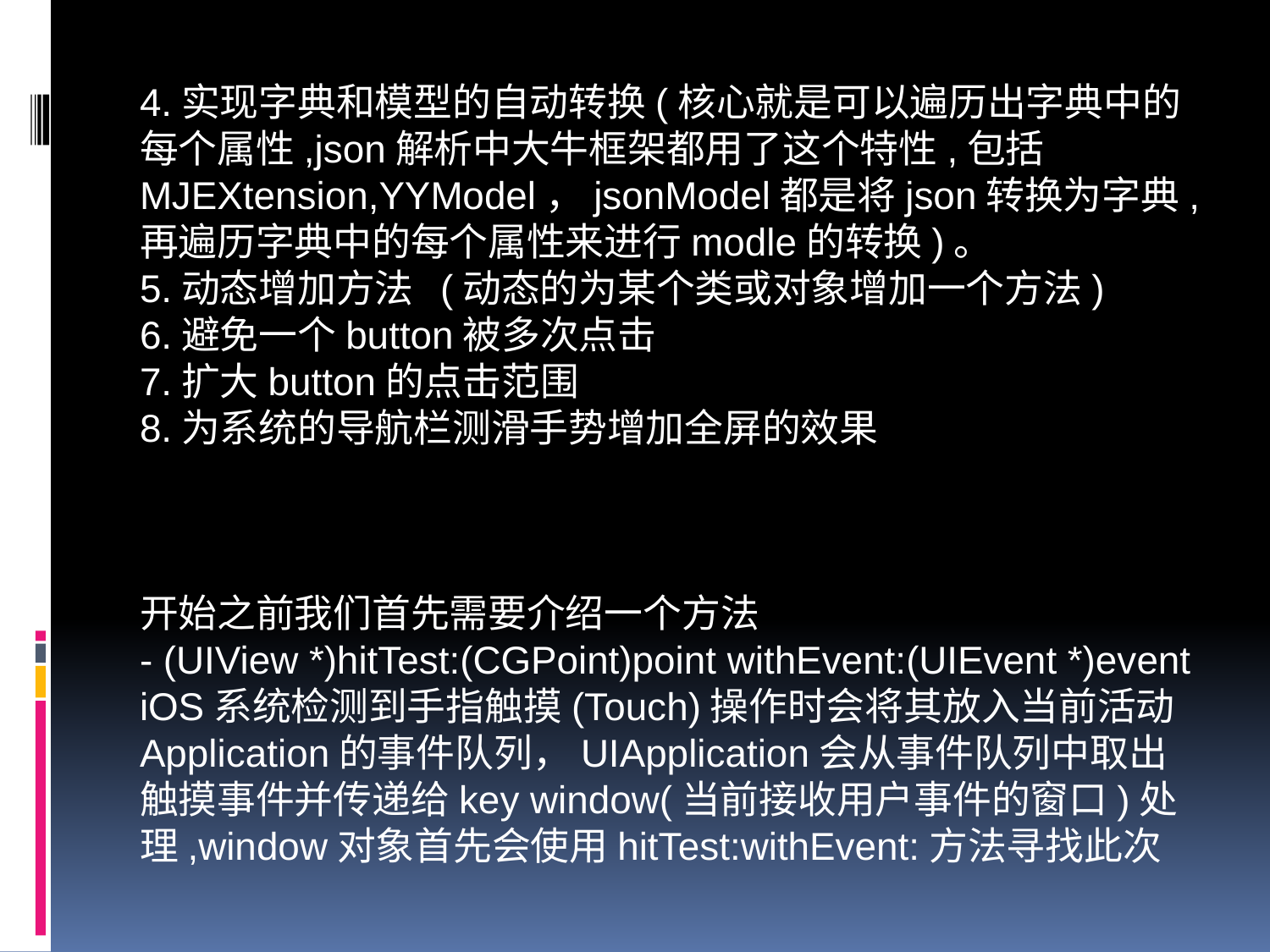

# 4.实现字典和模型的自动转换(核心就是可以遍历出字典中的每个属性,json解析中大牛框架都用了这个特性,包括MJEXtension,YYModel，jsonModel都是将json转换为字典,再遍历字典中的每个属性来进行modle的转换)。 5.动态增加方法  (动态的为某个类或对象增加一个方法) 6.避免一个button被多次点击 7.扩大button的点击范围 8.为系统的导航栏测滑手势增加全屏的效果 开始之前我们首先需要介绍一个方法 - (UIView *)hitTest:(CGPoint)point withEvent:(UIEvent *)event iOS系统检测到手指触摸(Touch)操作时会将其放入当前活动Application的事件队列，UIApplication会从事件队列中取出触摸事件并传递给key window(当前接收用户事件的窗口)处理,window对象首先会使用hitTest:withEvent:方法寻找此次